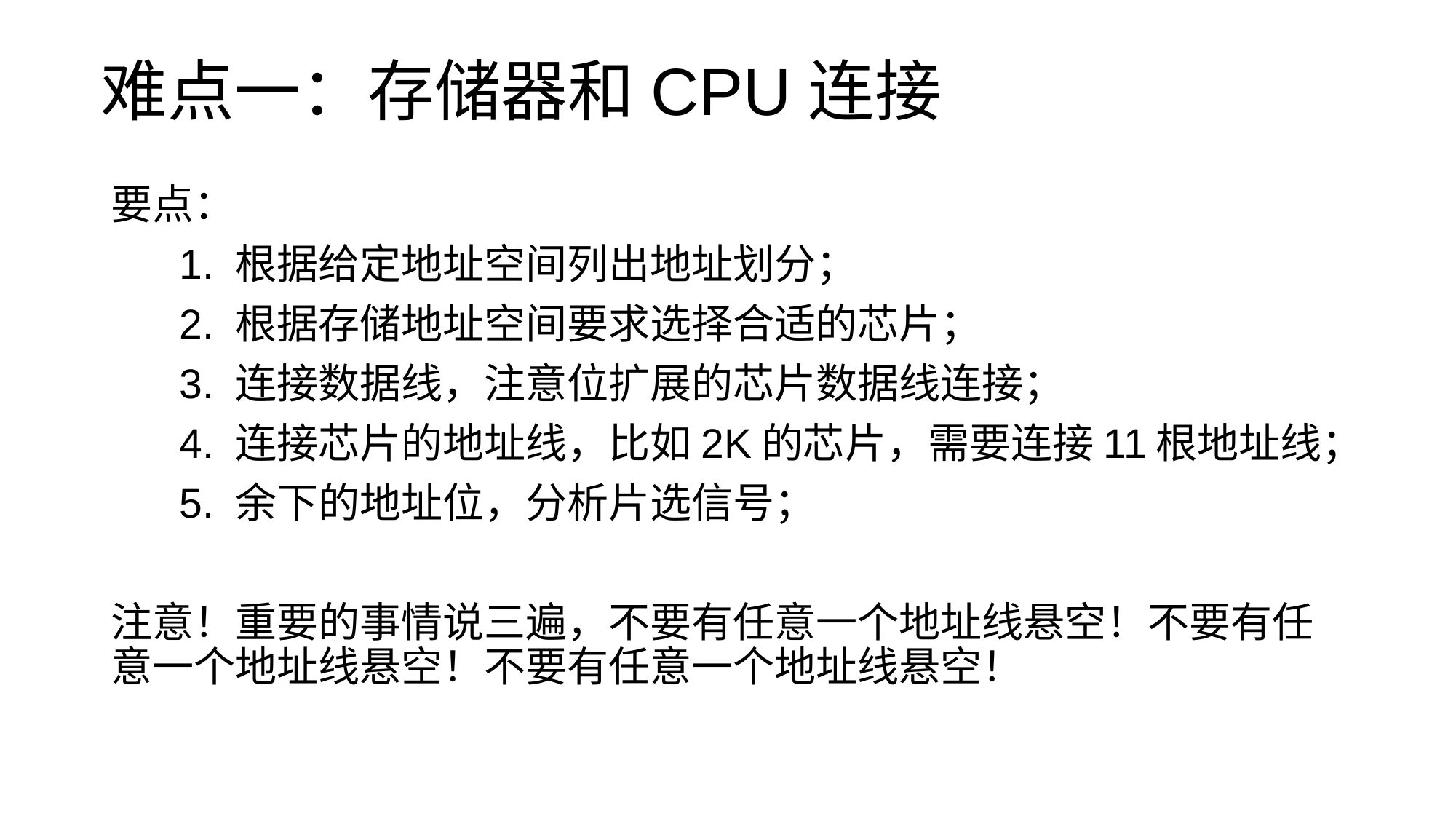

# 难点一：存储器和CPU连接
要点：
      1. 根据给定地址空间列出地址划分；
      2. 根据存储地址空间要求选择合适的芯片；
      3. 连接数据线，注意位扩展的芯片数据线连接；
      4. 连接芯片的地址线，比如2K的芯片，需要连接11根地址线；
      5. 余下的地址位，分析片选信号；

注意！重要的事情说三遍，不要有任意一个地址线悬空！不要有任意一个地址线悬空！不要有任意一个地址线悬空！